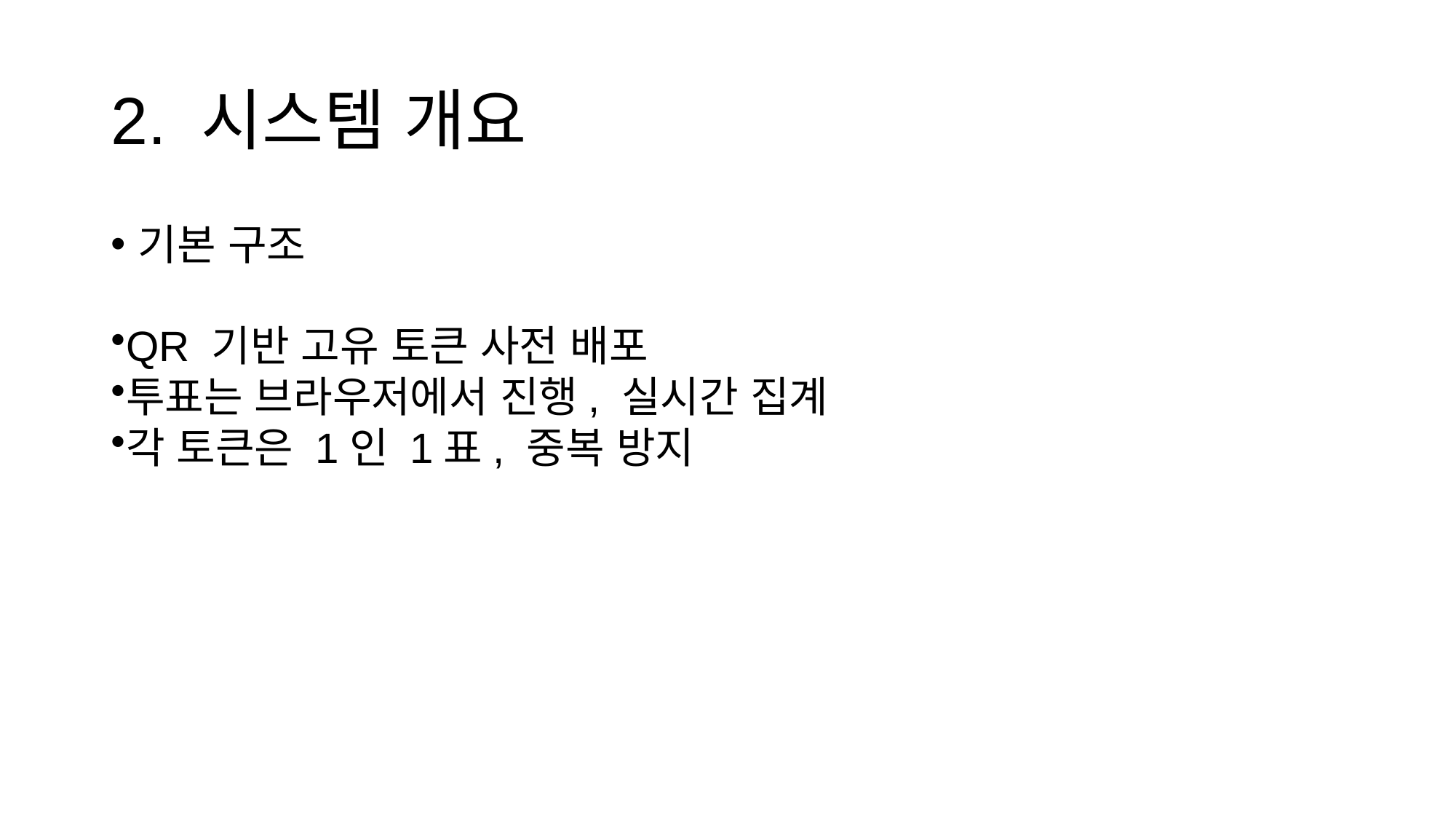

# 2. 시스템 개요
기본 구조
QR 기반 고유 토큰 사전 배포
투표는 브라우저에서 진행, 실시간 집계
각 토큰은 1인 1표, 중복 방지